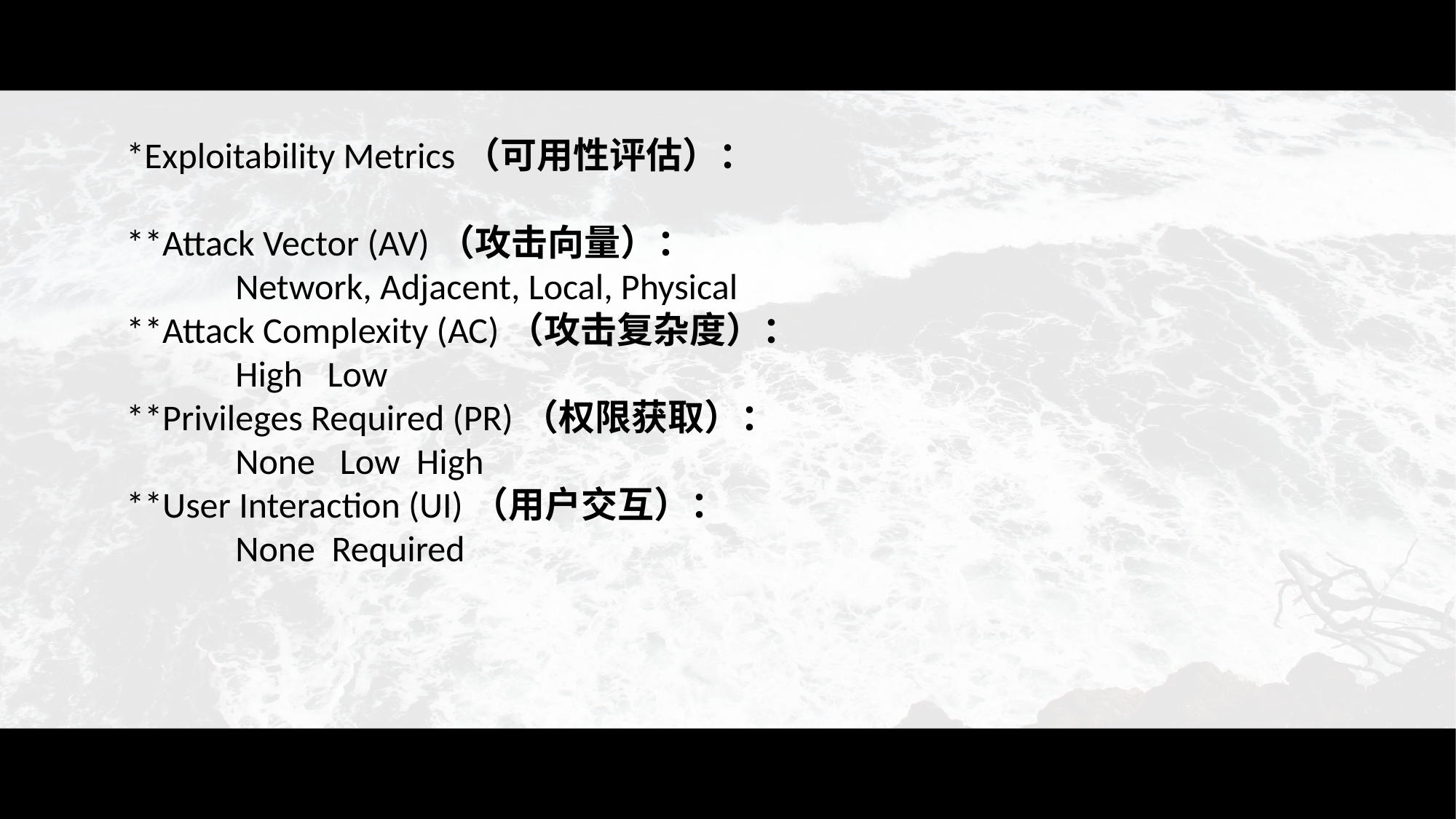

*Exploitability Metrics（可用性评估）：

**Attack Vector (AV)（攻击向量）：
	Network, Adjacent, Local, Physical
**Attack Complexity (AC)（攻击复杂度）：
	High   Low
**Privileges Required (PR)（权限获取）：
	None   Low  High
**User Interaction (UI)（用户交互）：
	None  Required